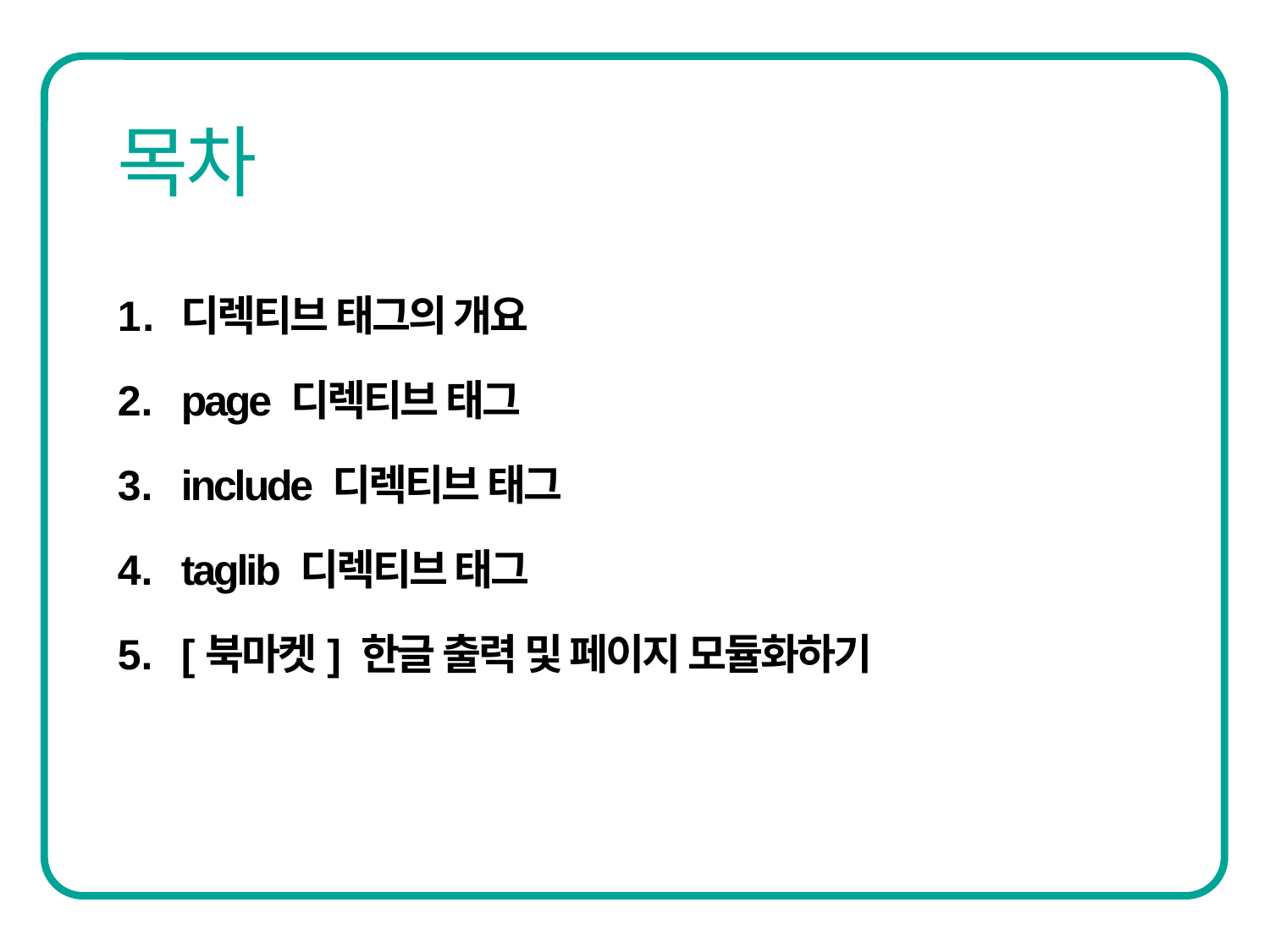

디렉티브 태그의 개요
page 디렉티브 태그
include 디렉티브 태그
taglib 디렉티브 태그
[북마켓] 한글 출력 및 페이지 모듈화하기